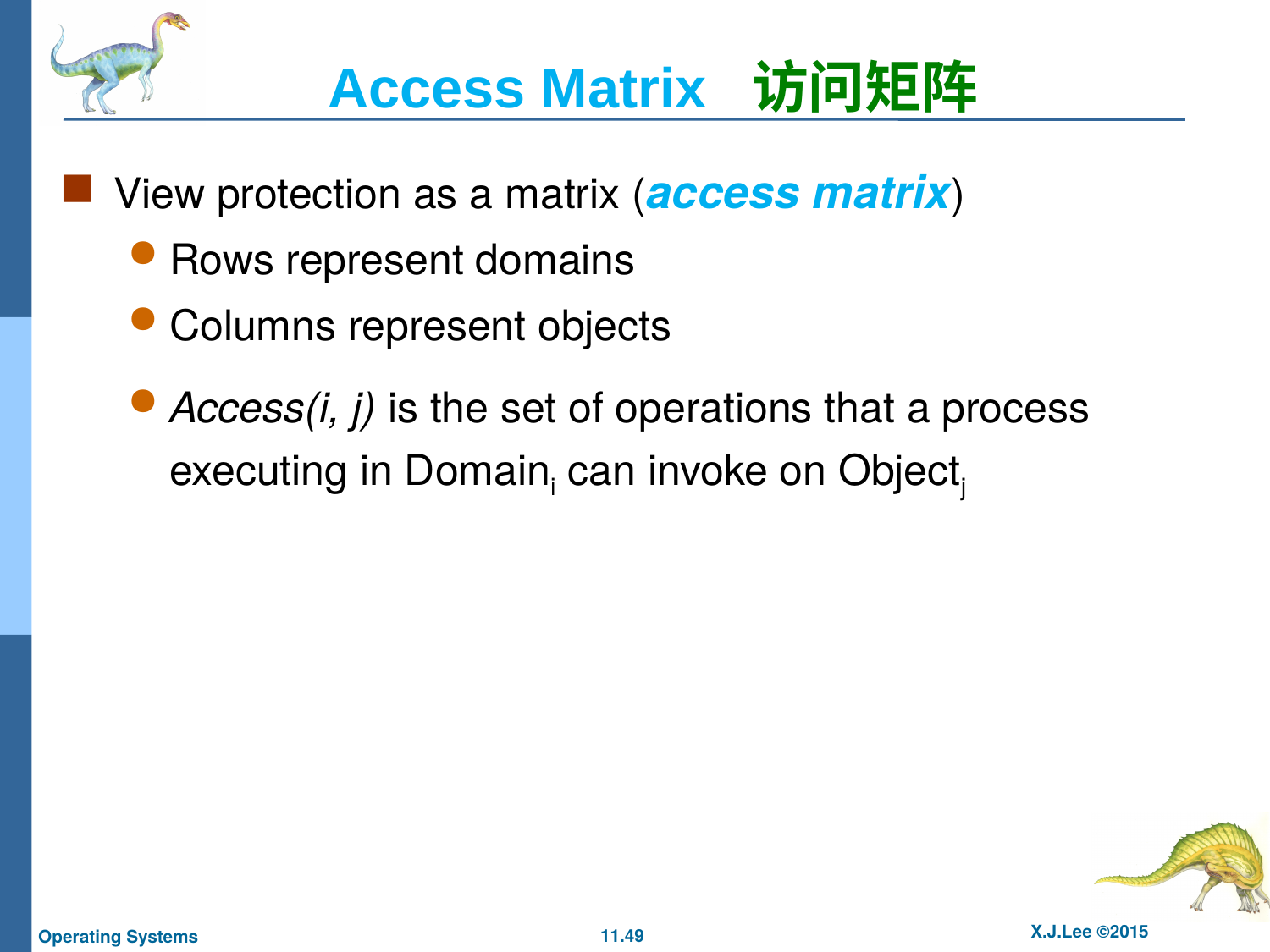

# Access Matrix  访问矩阵
View protection as a matrix (access matrix)
Rows represent domains
Columns represent objects
Access(i, j) is the set of operations that a process executing in Domaini can invoke on Objectj